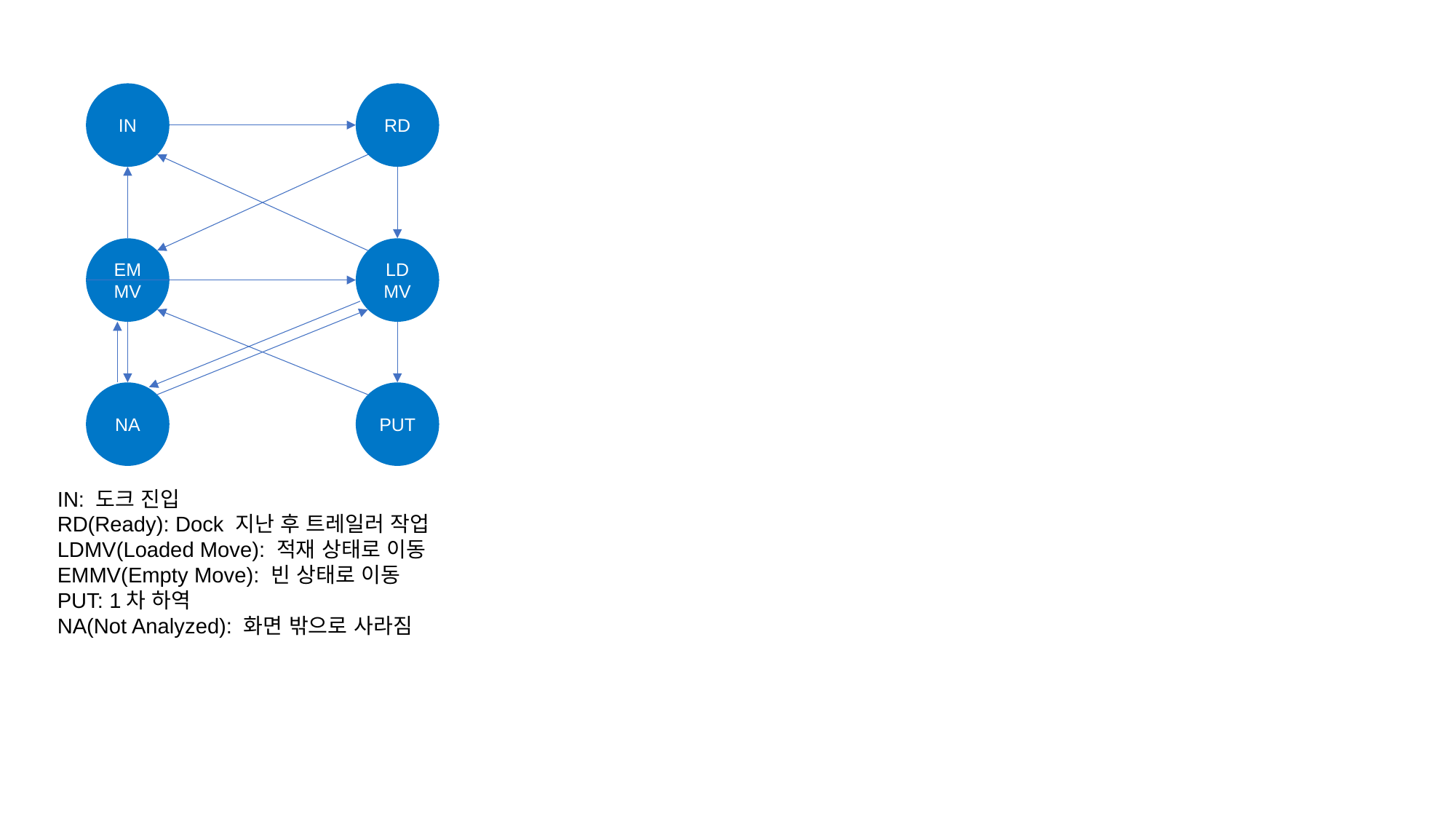

IN
RD
EM
MV
LDMV
NA
PUT
IN: 도크 진입
RD(Ready): Dock 지난 후 트레일러 작업
LDMV(Loaded Move): 적재 상태로 이동
EMMV(Empty Move): 빈 상태로 이동
PUT: 1차 하역
NA(Not Analyzed): 화면 밖으로 사라짐